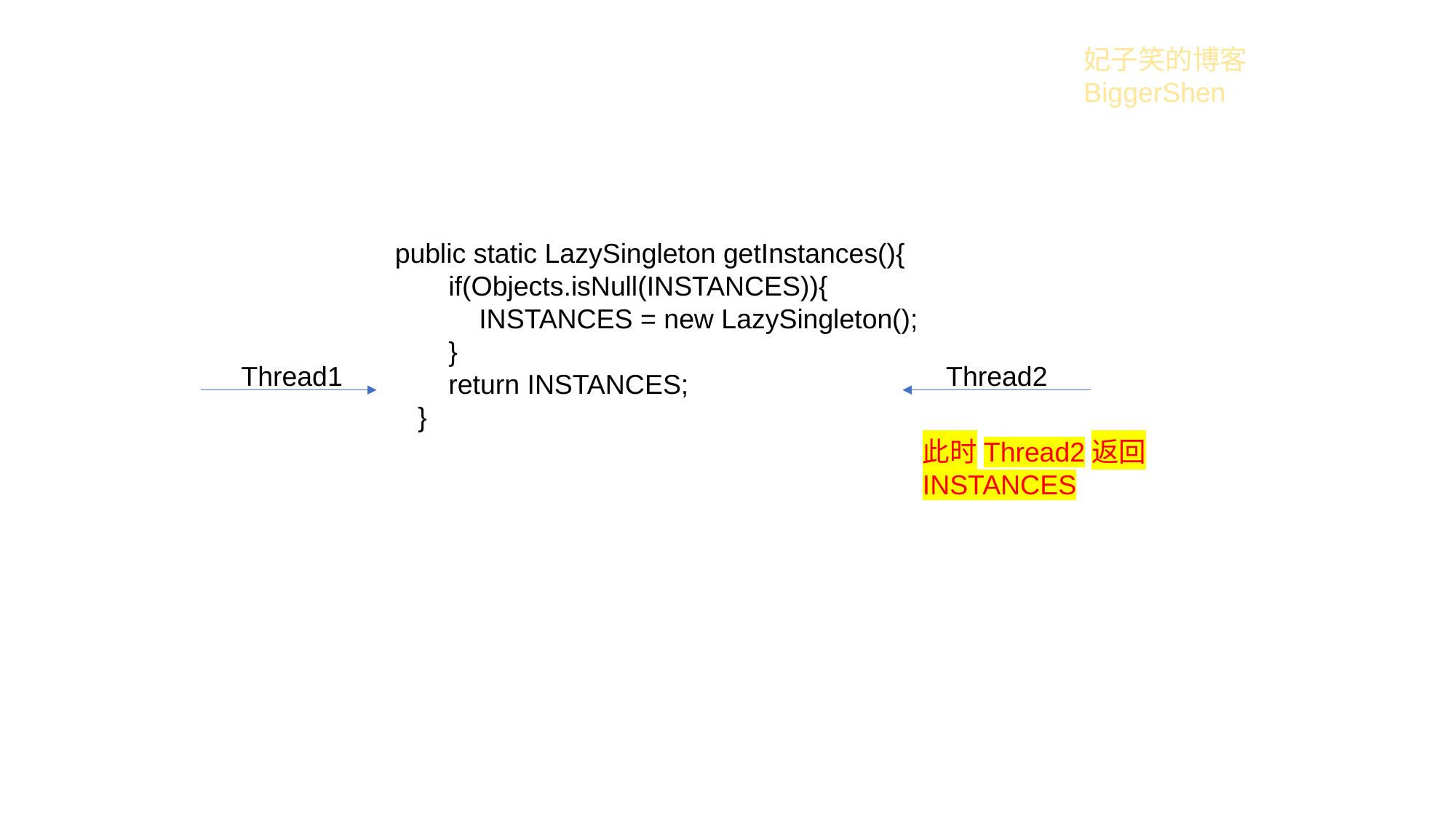

public static LazySingleton getInstances(){
        if(Objects.isNull(INSTANCES)){
            INSTANCES = new LazySingleton();
        }
        return INSTANCES;
    }
Thread1
Thread2
此时Thread2返回INSTANCES